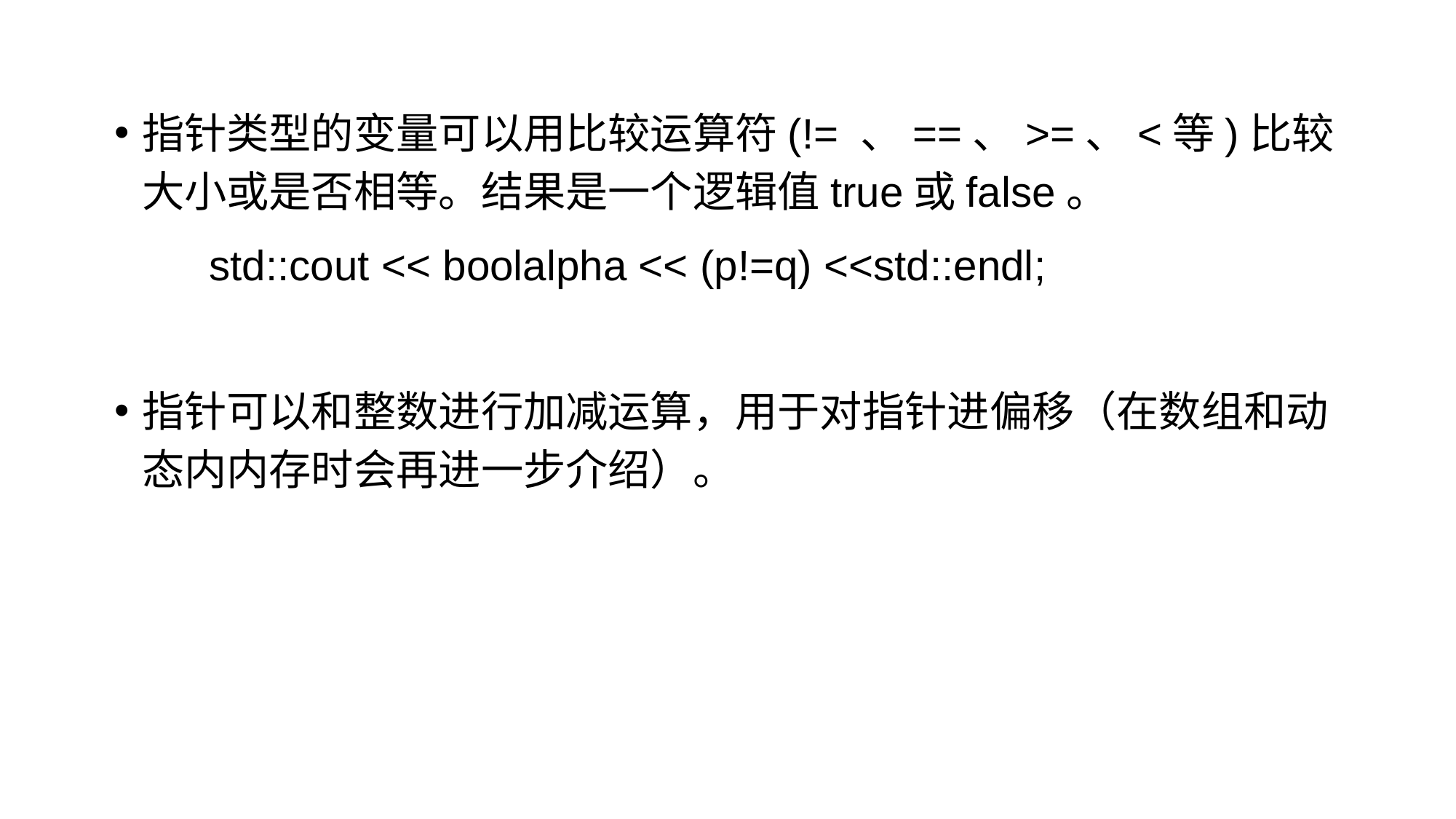

指针类型的变量可以用比较运算符(!= 、==、>=、<等)比较大小或是否相等。结果是一个逻辑值true或false。
        std::cout << boolalpha << (p!=q) <<std::endl;

指针可以和整数进行加减运算，用于对指针进偏移（在数组和动态内内存时会再进一步介绍）。